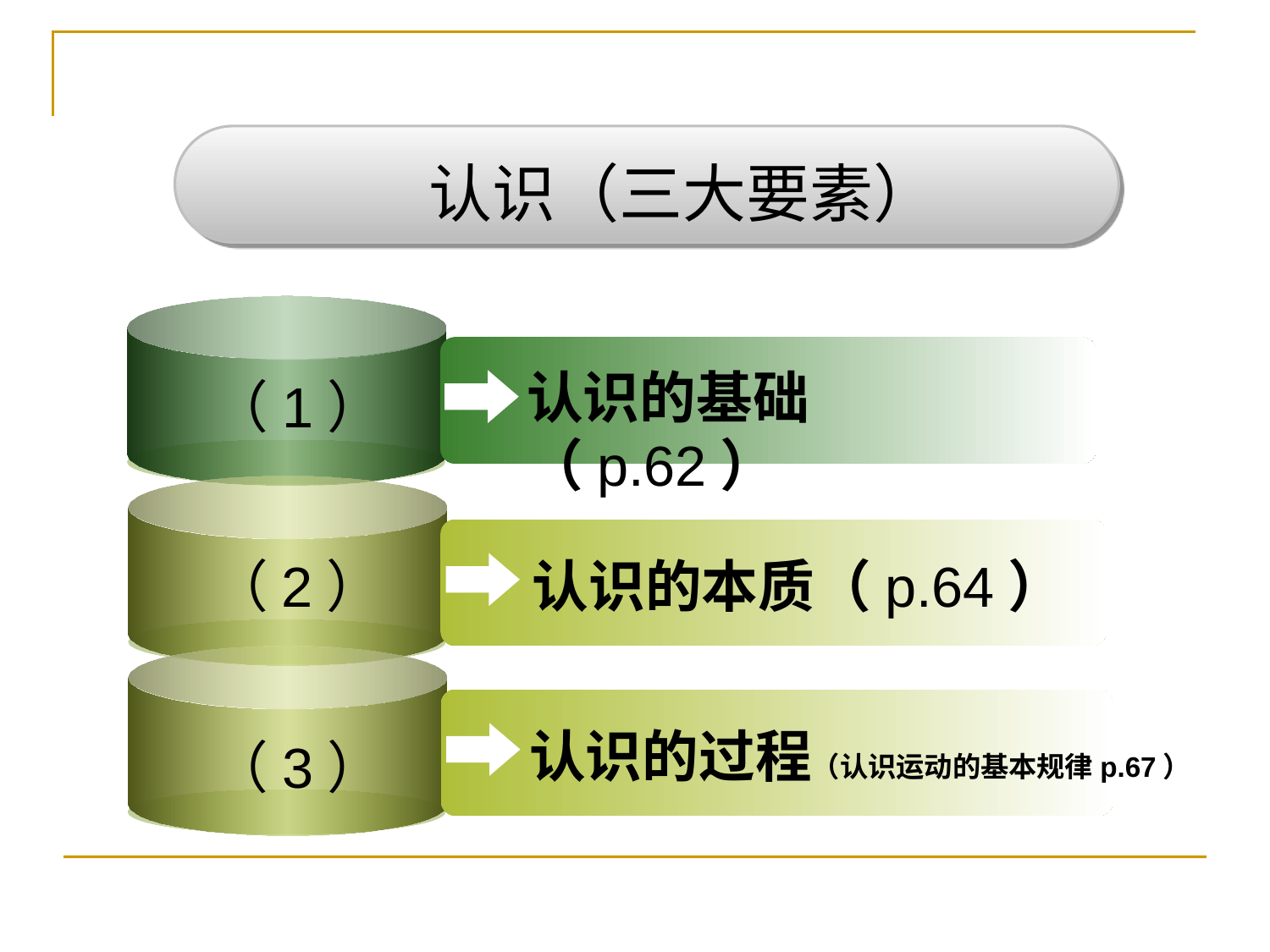

认识（三大要素）

认识的基础（p.62）

 （1）

认识的本质（p.64）

 （2）

认识的过程（认识运动的基本规律p.67）

 （3）